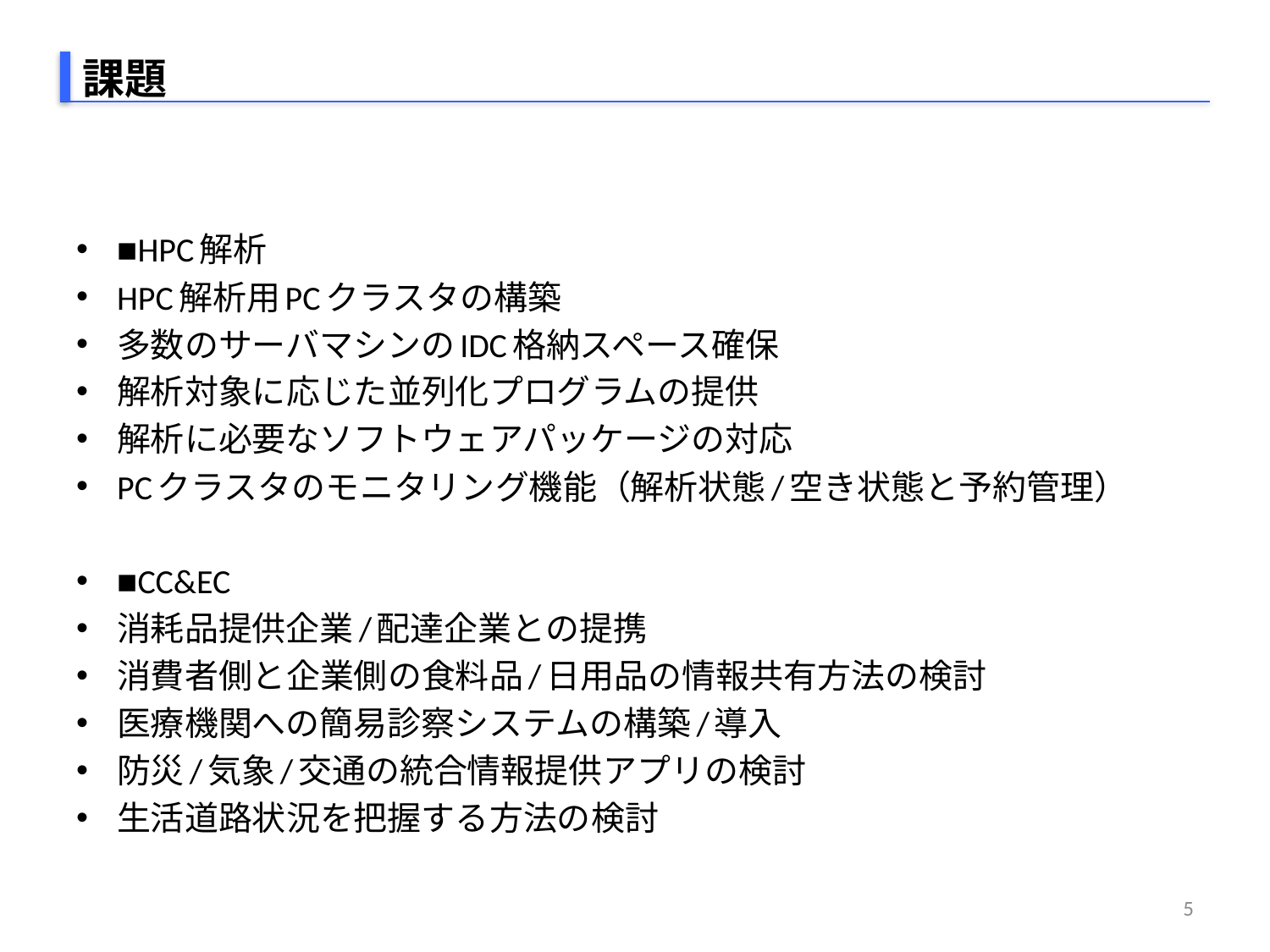

#
課題

■HPC解析
HPC解析用PCクラスタの構築
多数のサーバマシンのIDC格納スペース確保
解析対象に応じた並列化プログラムの提供
解析に必要なソフトウェアパッケージの対応
PCクラスタのモニタリング機能（解析状態/空き状態と予約管理）

■CC&EC
消耗品提供企業/配達企業との提携
消費者側と企業側の食料品/日用品の情報共有方法の検討
医療機関への簡易診察システムの構築/導入
防災/気象/交通の統合情報提供アプリの検討
生活道路状況を把握する方法の検討

5